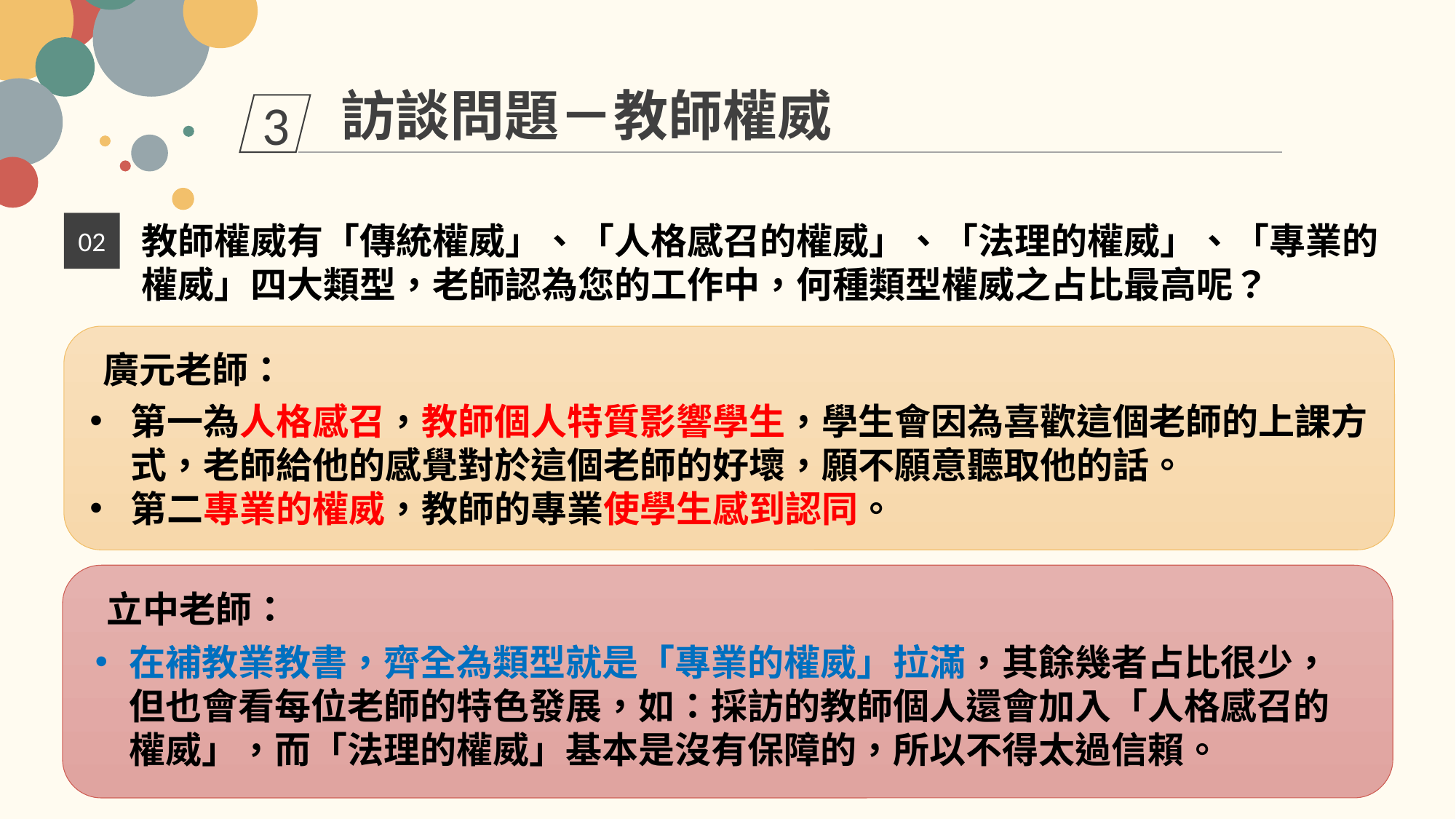

訪談問題－教師權威
3
02
教師權威有「傳統權威」、「人格感召的權威」、「法理的權威」、「專業的權威」四大類型，老師認為您的工作中，何種類型權威之占比最高呢？

廣元老師：
第一為人格感召，教師個人特質影響學生，學生會因為喜歡這個老師的上課方式，老師給他的感覺對於這個老師的好壞，願不願意聽取他的話。
第二專業的權威，教師的專業使學生感到認同。

立中老師：
在補教業教書，齊全為類型就是「專業的權威」拉滿，其餘幾者占比很少，但也會看每位老師的特色發展，如：採訪的教師個人還會加入「人格感召的權威」，而「法理的權威」基本是沒有保障的，所以不得太過信賴。